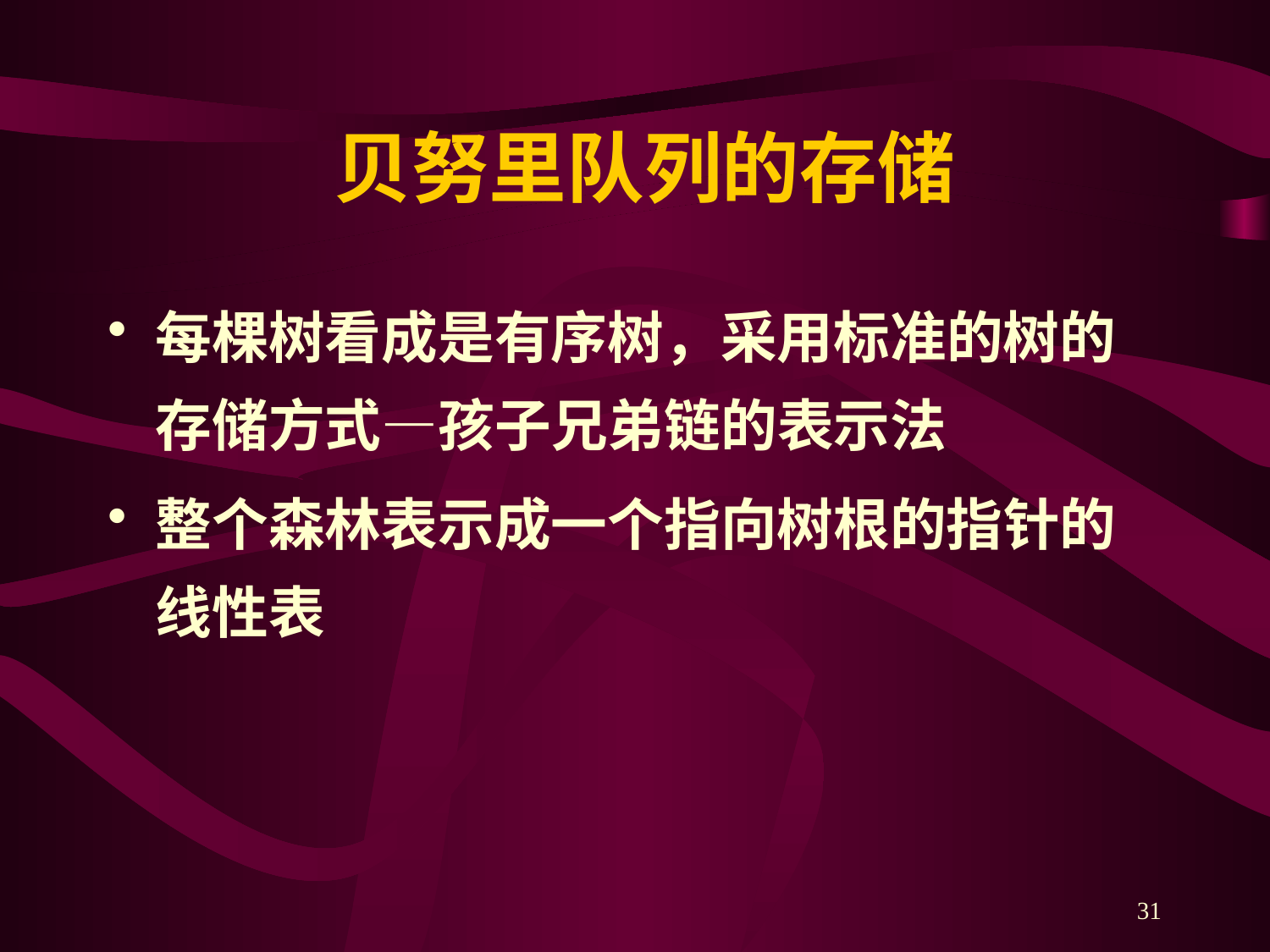

# 贝努里队列的存储
每棵树看成是有序树，采用标准的树的存储方式—孩子兄弟链的表示法
整个森林表示成一个指向树根的指针的线性表

31